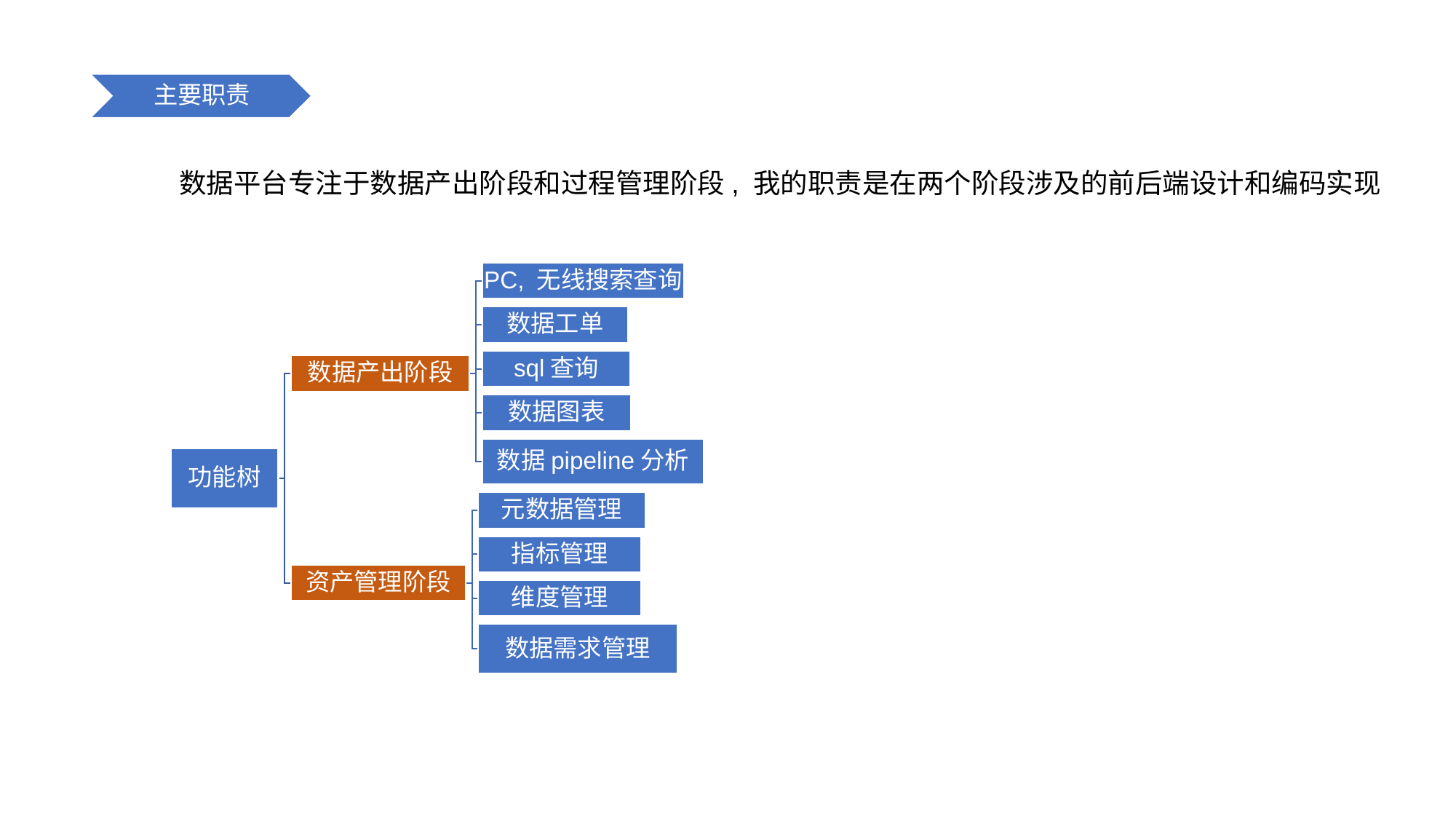

主要职责
数据平台专注于数据产出阶段和过程管理阶段, 我的职责是在两个阶段涉及的前后端设计和编码实现
功能树
数据产出阶段
PC, 无线搜索查询
数据工单
sql查询
数据图表
数据pipeline分析
资产管理阶段
元数据管理
指标管理
维度管理
数据需求管理